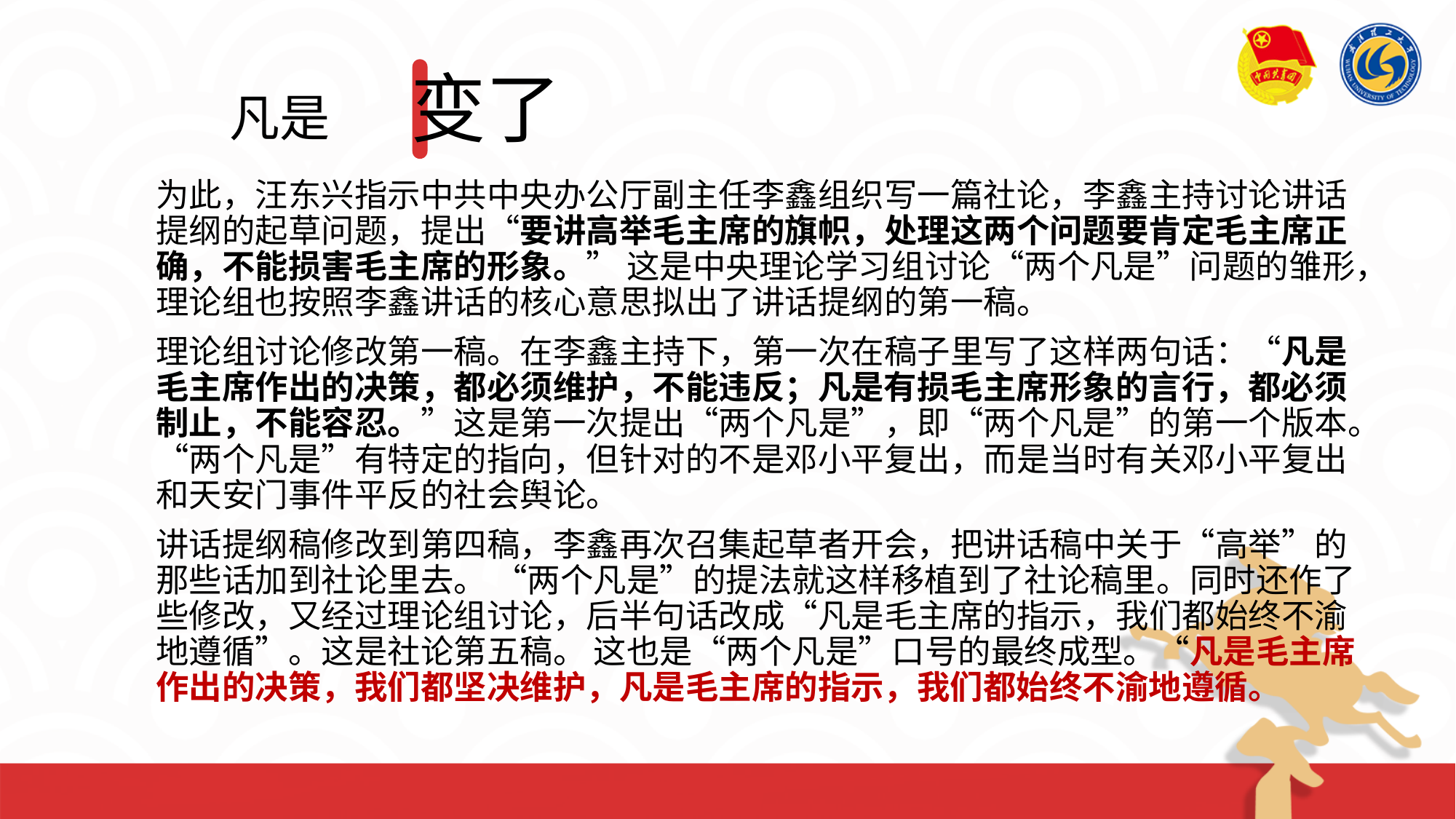

# 凡是	变了
		为此，汪东兴指示中共中央办公厅副主任李鑫组织写一篇社论，李鑫主持讨论讲话提纲的起草问题，提出“要讲高举毛主席的旗帜，处理这两个问题要肯定毛主席正确，不能损害毛主席的形象。” 这是中央理论学习组讨论“两个凡是”问题的雏形，理论组也按照李鑫讲话的核心意思拟出了讲话提纲的第一稿。
		理论组讨论修改第一稿。在李鑫主持下，第一次在稿子里写了这样两句话：“凡是毛主席作出的决策，都必须维护，不能违反；凡是有损毛主席形象的言行，都必须制止，不能容忍。”这是第一次提出“两个凡是”，即“两个凡是”的第一个版本。“两个凡是”有特定的指向，但针对的不是邓小平复出，而是当时有关邓小平复出和天安门事件平反的社会舆论。
		讲话提纲稿修改到第四稿，李鑫再次召集起草者开会，把讲话稿中关于“高举”的那些话加到社论里去。 “两个凡是”的提法就这样移植到了社论稿里。同时还作了些修改，又经过理论组讨论，后半句话改成“凡是毛主席的指示，我们都始终不渝地遵循”。这是社论第五稿。 这也是“两个凡是”口号的最终成型。“凡是毛主席作出的决策，我们都坚决维护，凡是毛主席的指示，我们都始终不渝地遵循。